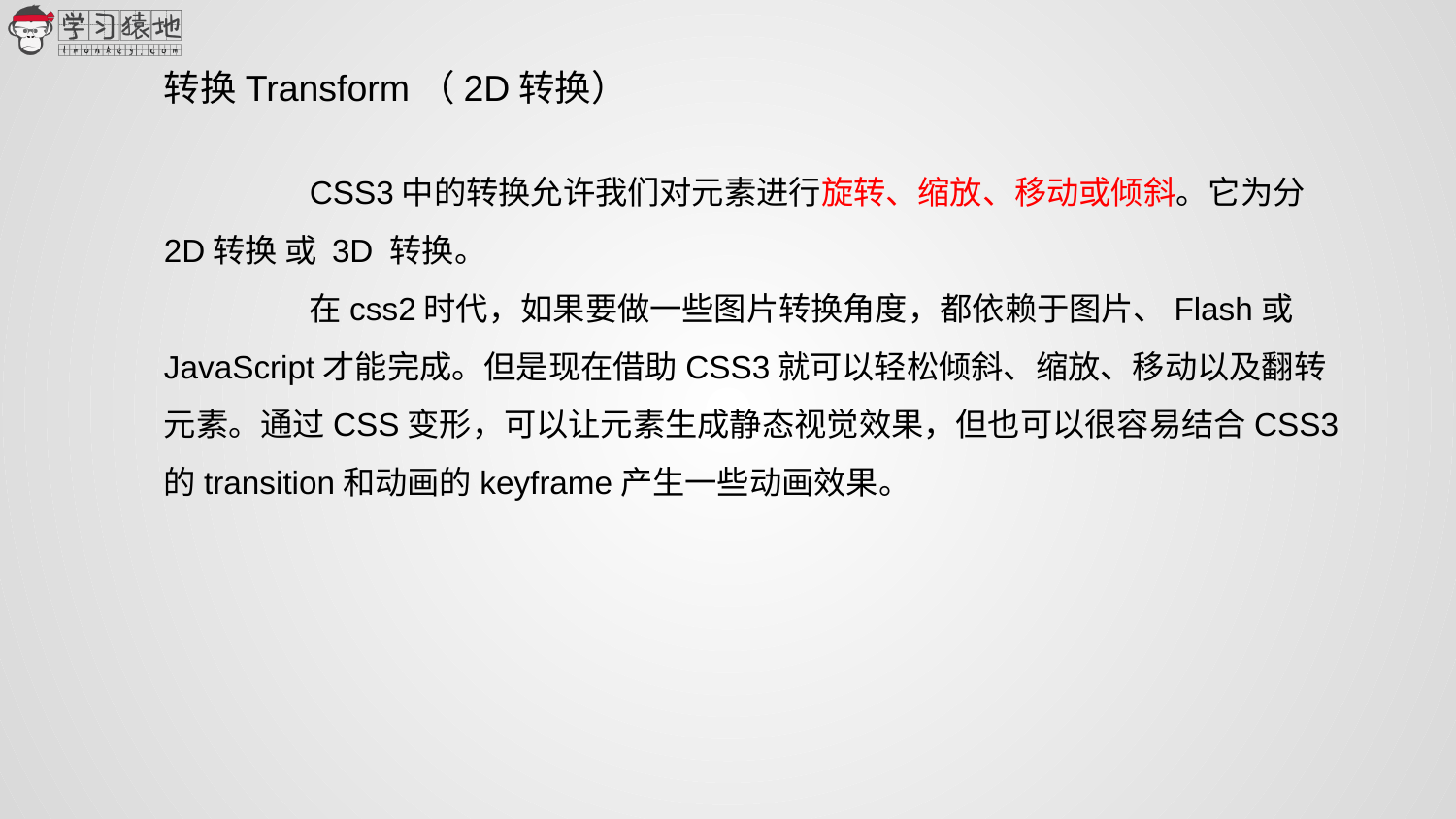

转换Transform（2D转换）

	CSS3中的转换允许我们对元素进行旋转、缩放、移动或倾斜。它为分2D转换 或 3D 转换。
	在css2时代，如果要做一些图片转换角度，都依赖于图片、Flash或JavaScript才能完成。但是现在借助CSS3就可以轻松倾斜、缩放、移动以及翻转元素。通过CSS变形，可以让元素生成静态视觉效果，但也可以很容易结合CSS3的transition和动画的keyframe产生一些动画效果。